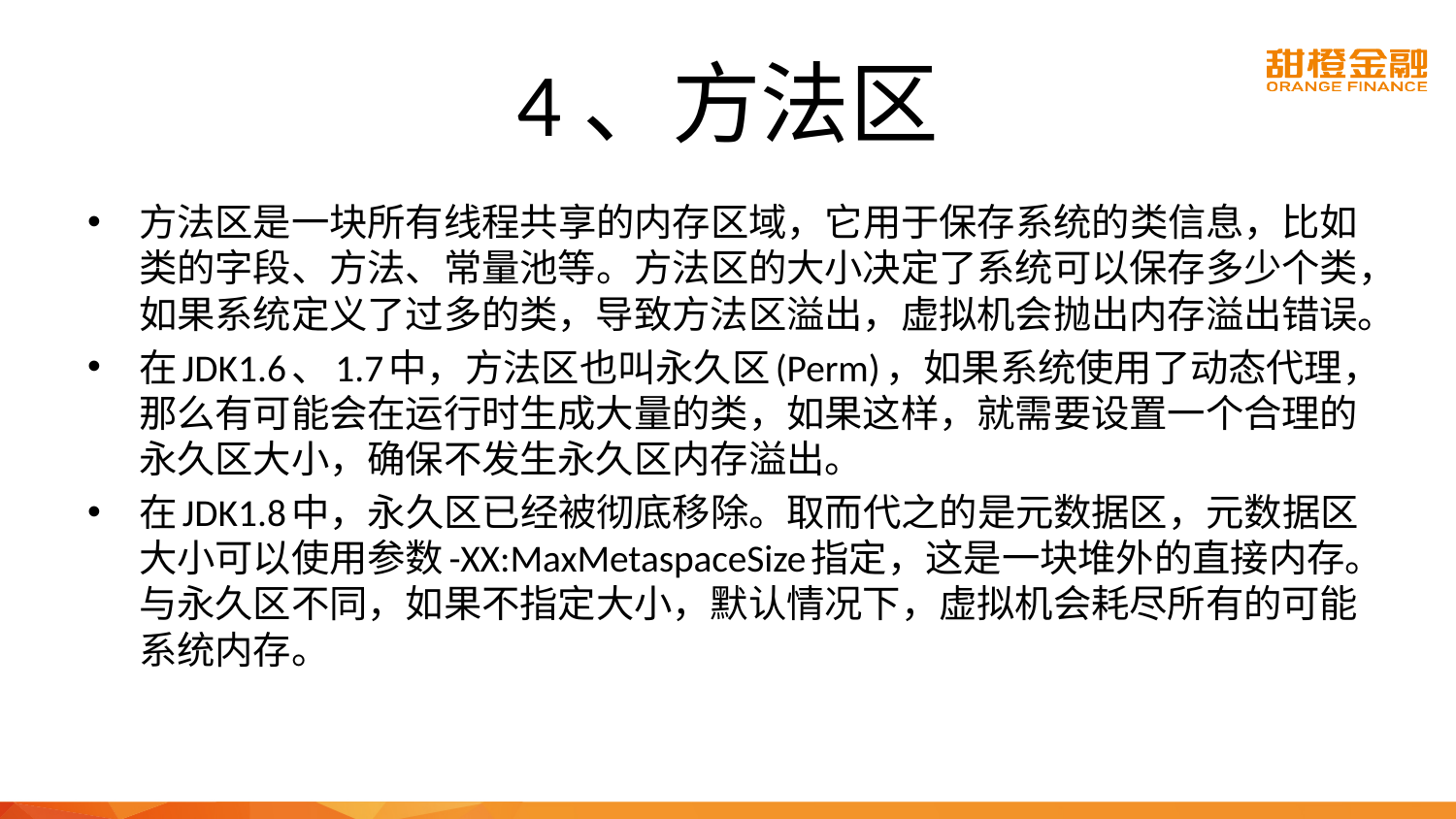

# 4、方法区
方法区是一块所有线程共享的内存区域，它用于保存系统的类信息，比如类的字段、方法、常量池等。方法区的大小决定了系统可以保存多少个类，如果系统定义了过多的类，导致方法区溢出，虚拟机会抛出内存溢出错误。
在JDK1.6、1.7中，方法区也叫永久区(Perm)，如果系统使用了动态代理，那么有可能会在运行时生成大量的类，如果这样，就需要设置一个合理的永久区大小，确保不发生永久区内存溢出。
在JDK1.8中，永久区已经被彻底移除。取而代之的是元数据区，元数据区大小可以使用参数-XX:MaxMetaspaceSize指定，这是一块堆外的直接内存。与永久区不同，如果不指定大小，默认情况下，虚拟机会耗尽所有的可能系统内存。